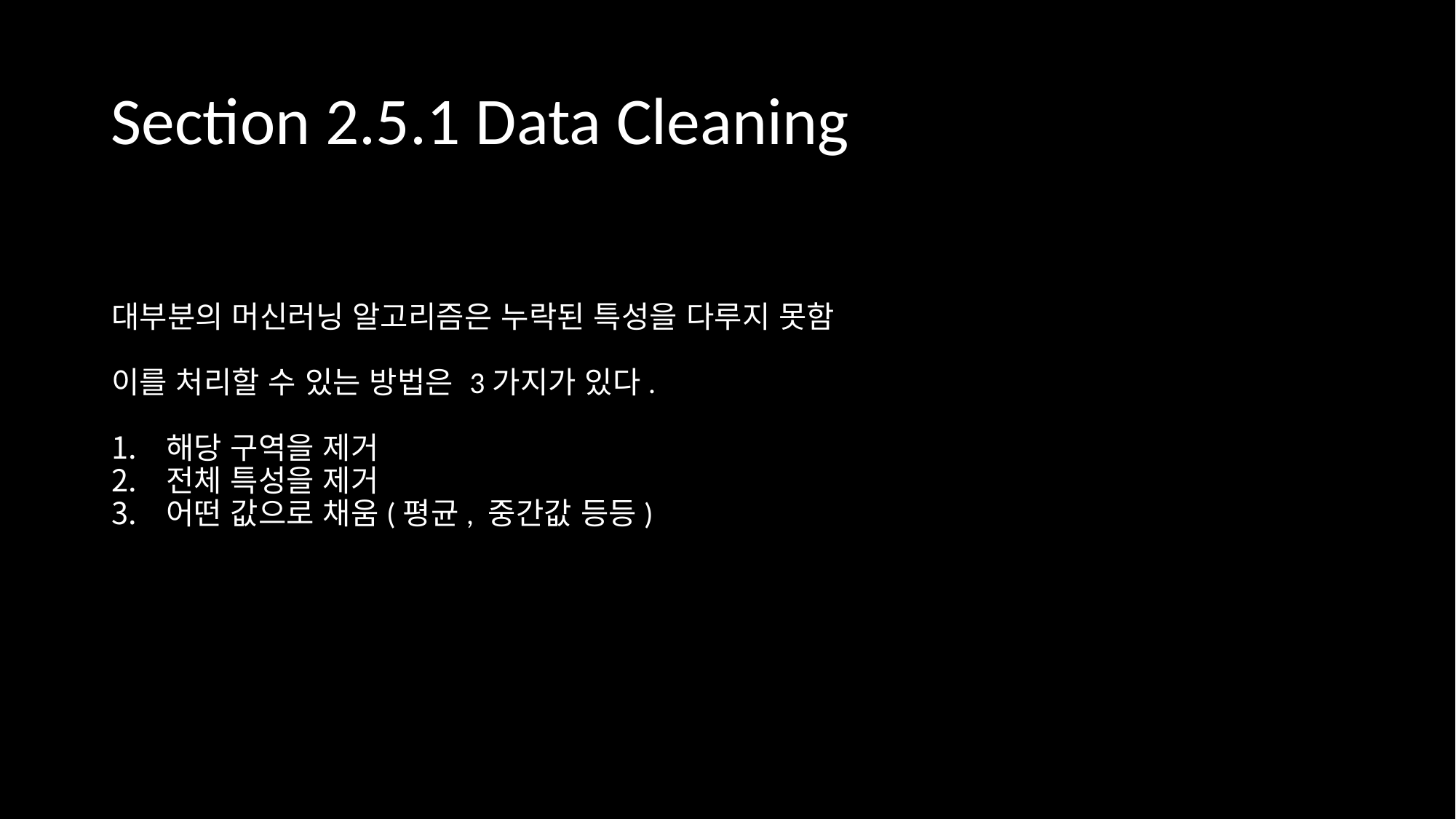

# Section 2.5.1 Data Cleaning

대부분의 머신러닝 알고리즘은 누락된 특성을 다루지 못함

이를 처리할 수 있는 방법은 3가지가 있다.

해당 구역을 제거
전체 특성을 제거
어떤 값으로 채움(평균, 중간값 등등)